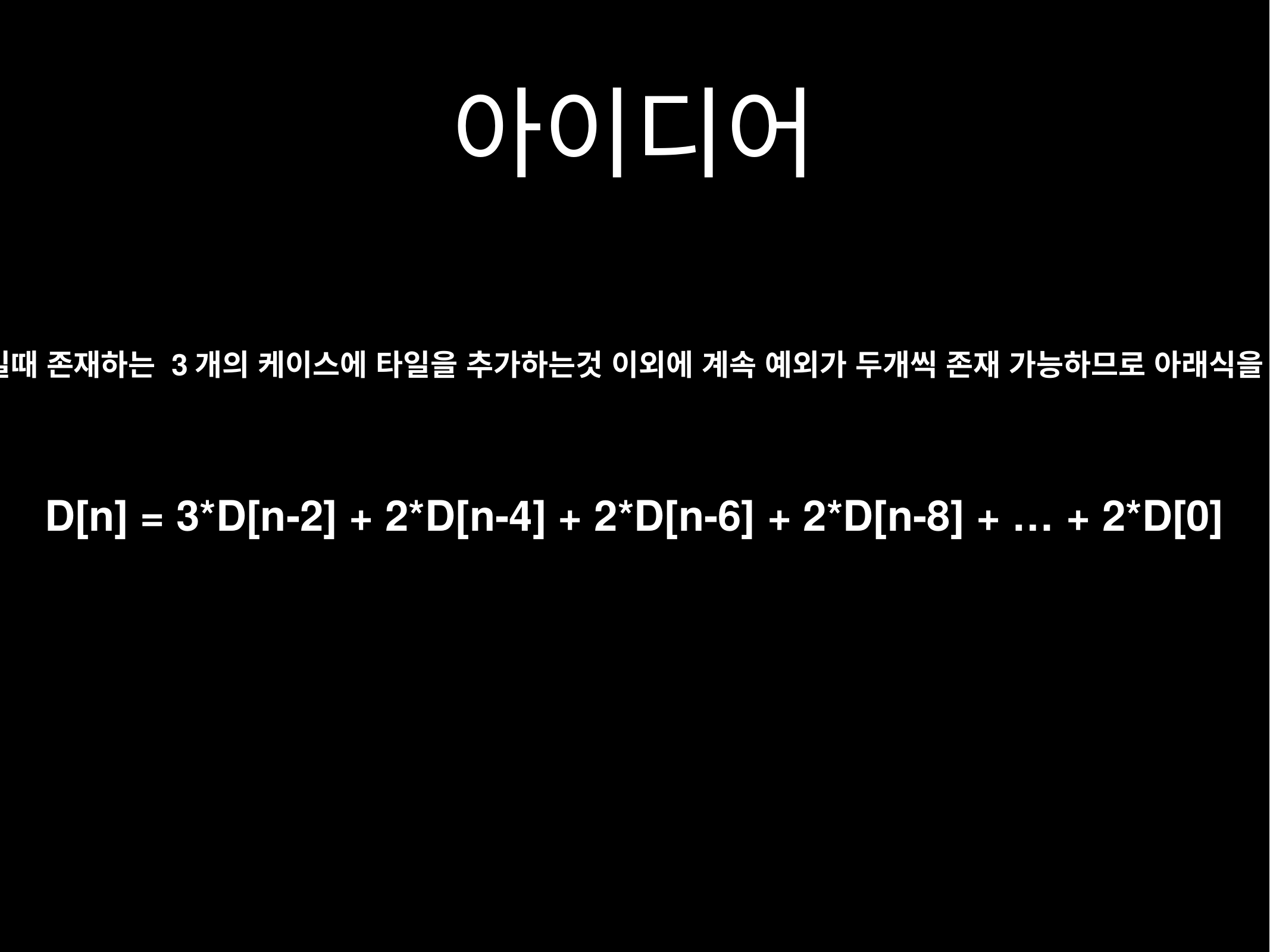

# 아이디어
이렇듯  3X2 일때 존재하는 3개의 케이스에 타일을 추가하는것 이외에 계속 예외가 두개씩 존재 가능하므로 아래식을 유도할수 있다.

D[n] = 3*D[n-2] + 2*D[n-4] + 2*D[n-6] + 2*D[n-8] + … + 2*D[0]